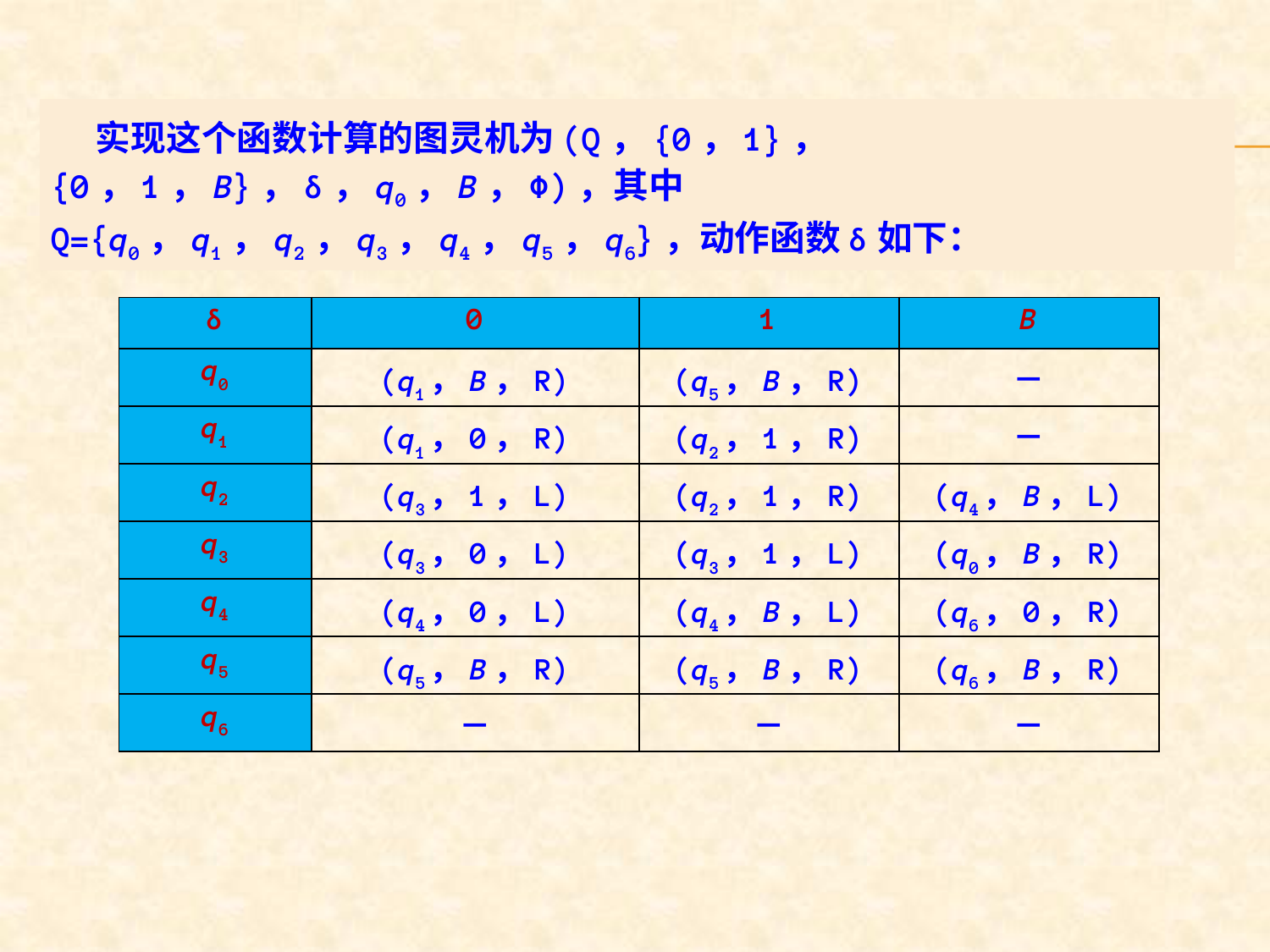

实现这个函数计算的图灵机为(Q，{0，1}，{0，1，B}，δ，q0，B，Φ)，其中Q={q0，q1，q2，q3，q4，q5，q6}，动作函数δ如下：
| δ | 0 | 1 | B |
| --- | --- | --- | --- |
| q0 | (q1，B，R) | (q5，B，R) | － |
| q1 | (q1，0，R) | (q2，1，R) | － |
| q2 | (q3，1，L) | (q2，1，R) | (q4，B，L) |
| q3 | (q3，0，L) | (q3，1，L) | (q0，B，R) |
| q4 | (q4，0，L) | (q4，B，L) | (q6，0，R) |
| q5 | (q5，B，R) | (q5，B，R) | (q6，B，R) |
| q6 | － | － | － |